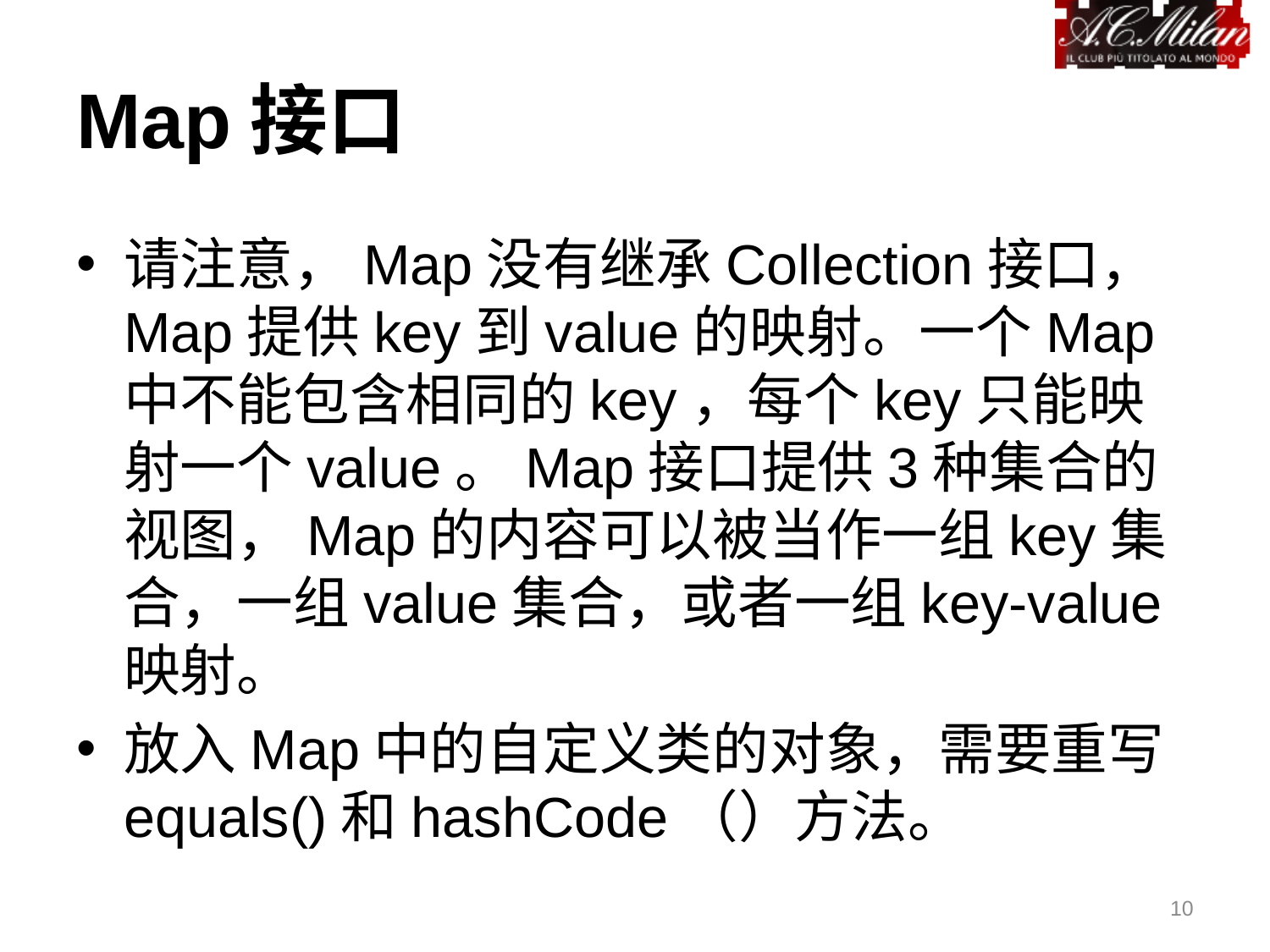

# Map接口
请注意，Map没有继承Collection接口，Map提供key到value的映射。一个Map中不能包含相同的key，每个key只能映射一个value。Map接口提供3种集合的视图，Map的内容可以被当作一组key集合，一组value集合，或者一组key-value映射。
放入Map中的自定义类的对象，需要重写equals()和hashCode（）方法。
10